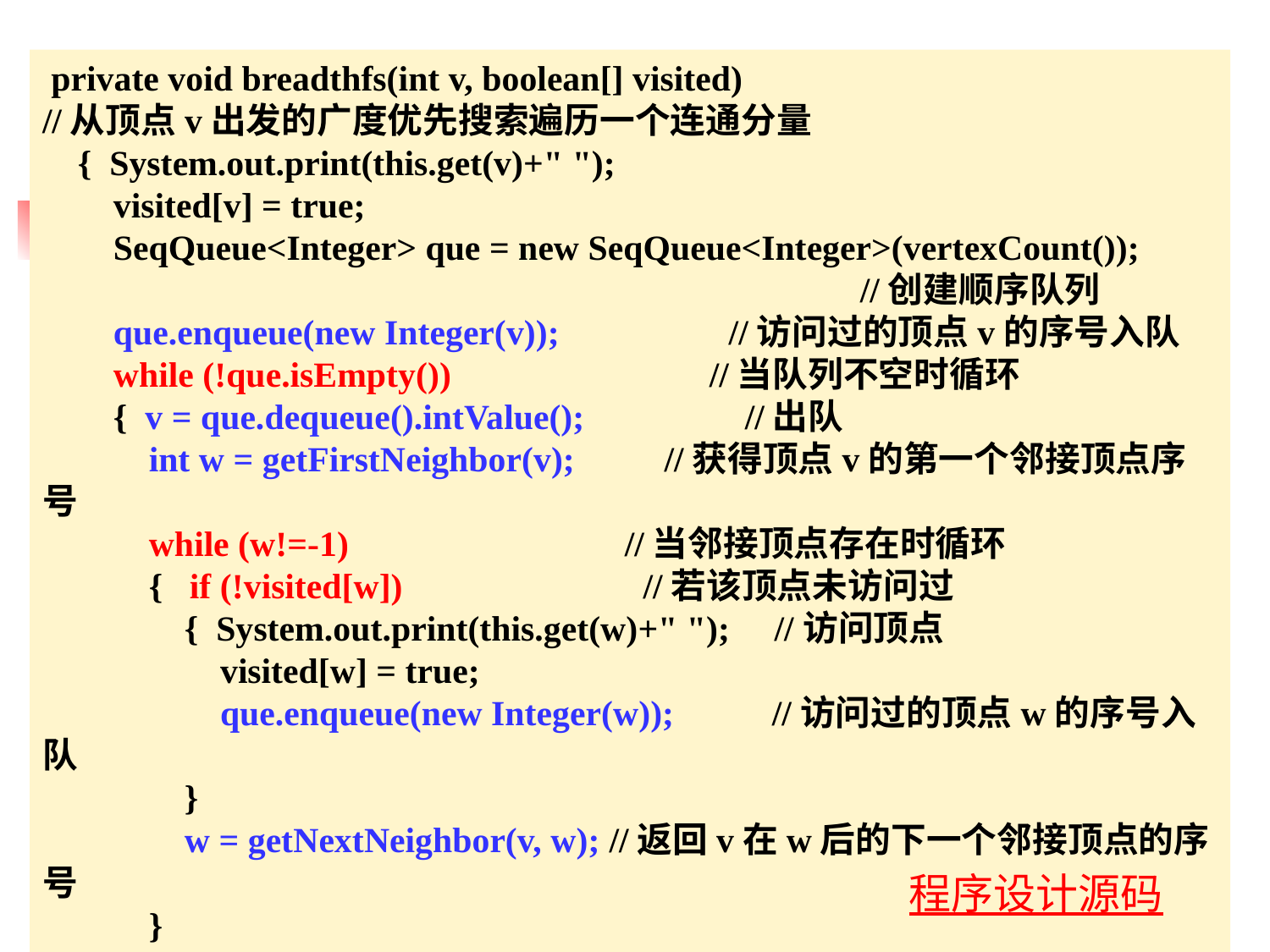

private void breadthfs(int v, boolean[] visited)
//从顶点v出发的广度优先搜索遍历一个连通分量
    {  System.out.print(this.get(v)+" ");
        visited[v] = true;
        SeqQueue<Integer> que = new SeqQueue<Integer>(vertexCount());
                                                                                            //创建顺序队列
        que.enqueue(new Integer(v));                   //访问过的顶点v的序号入队
        while (!que.isEmpty())                             //当队列不空时循环
        {  v = que.dequeue().intValue();                  //出队
            int w = getFirstNeighbor(v);          //获得顶点v的第一个邻接顶点序号
            while (w!=-1)                               //当邻接顶点存在时循环
            {   if (!visited[w])                           //若该顶点未访问过
                {  System.out.print(this.get(w)+" ");     //访问顶点
                    visited[w] = true;
                    que.enqueue(new Integer(w));           //访问过的顶点w的序号入队
                }
                w = getNextNeighbor(v, w); //返回v在w后的下一个邻接顶点的序号
            }
        }
    }
# 7.3.2   图的广度优先搜索遍历
算法过程：
1、访问起始结点v，将v入队并标记之；
2、队列非空时取出队头结点v，获得v的第一个邻接顶点，访问，并入队；
3、依次获得w的其他邻接顶点，访问并入队；
4、重复2、3，直到所有结点都访问过。
程序设计源码
74